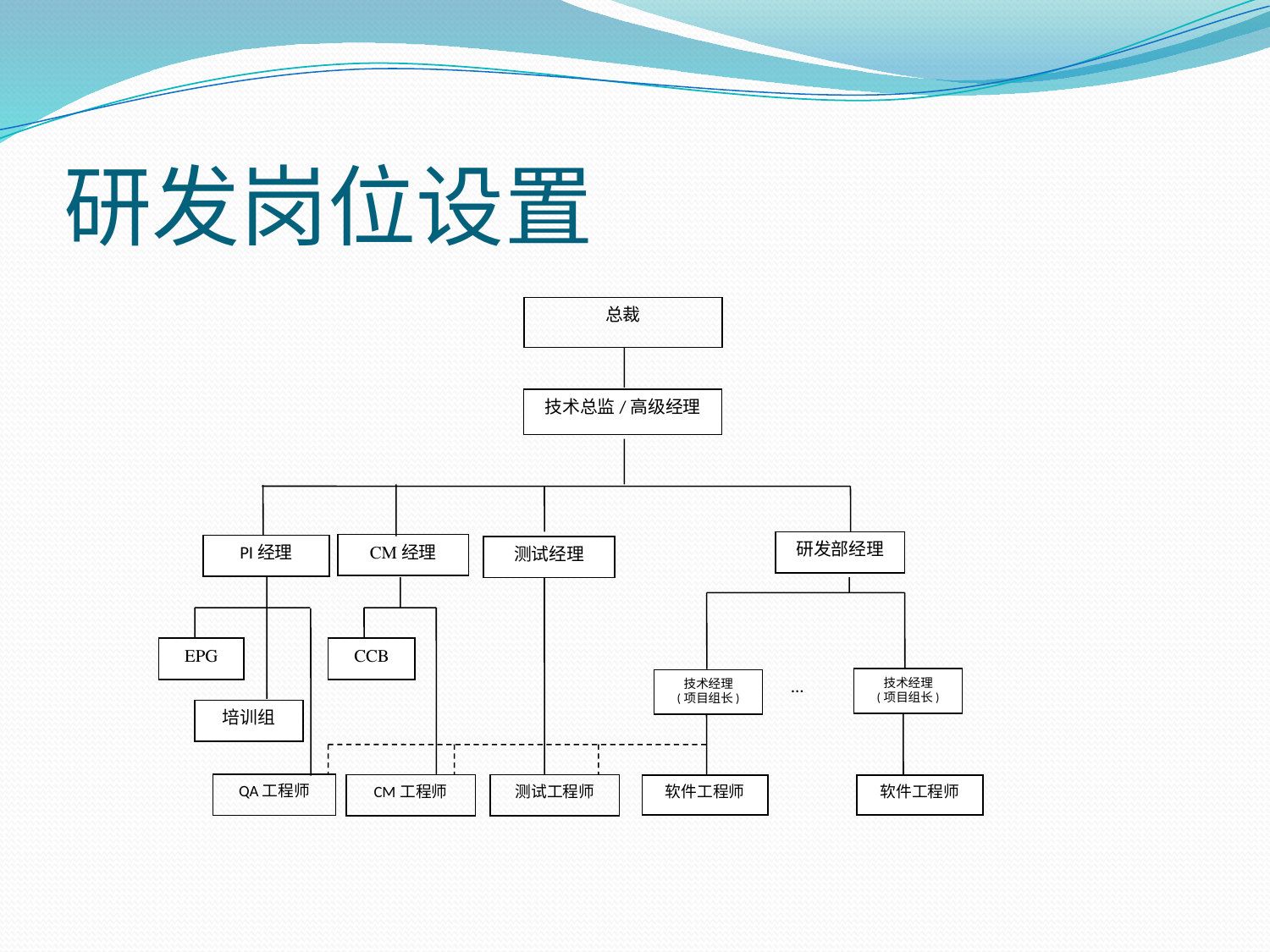

# 研发岗位设置

总裁

技术总监/高级经理

研发部经理
CM经理
PI经理
测试经理

EPG
CCB
…
技术经理
(项目组长)
技术经理
(项目组长)
培训组

QA工程师
CM工程师
测试工程师
软件工程师
软件工程师